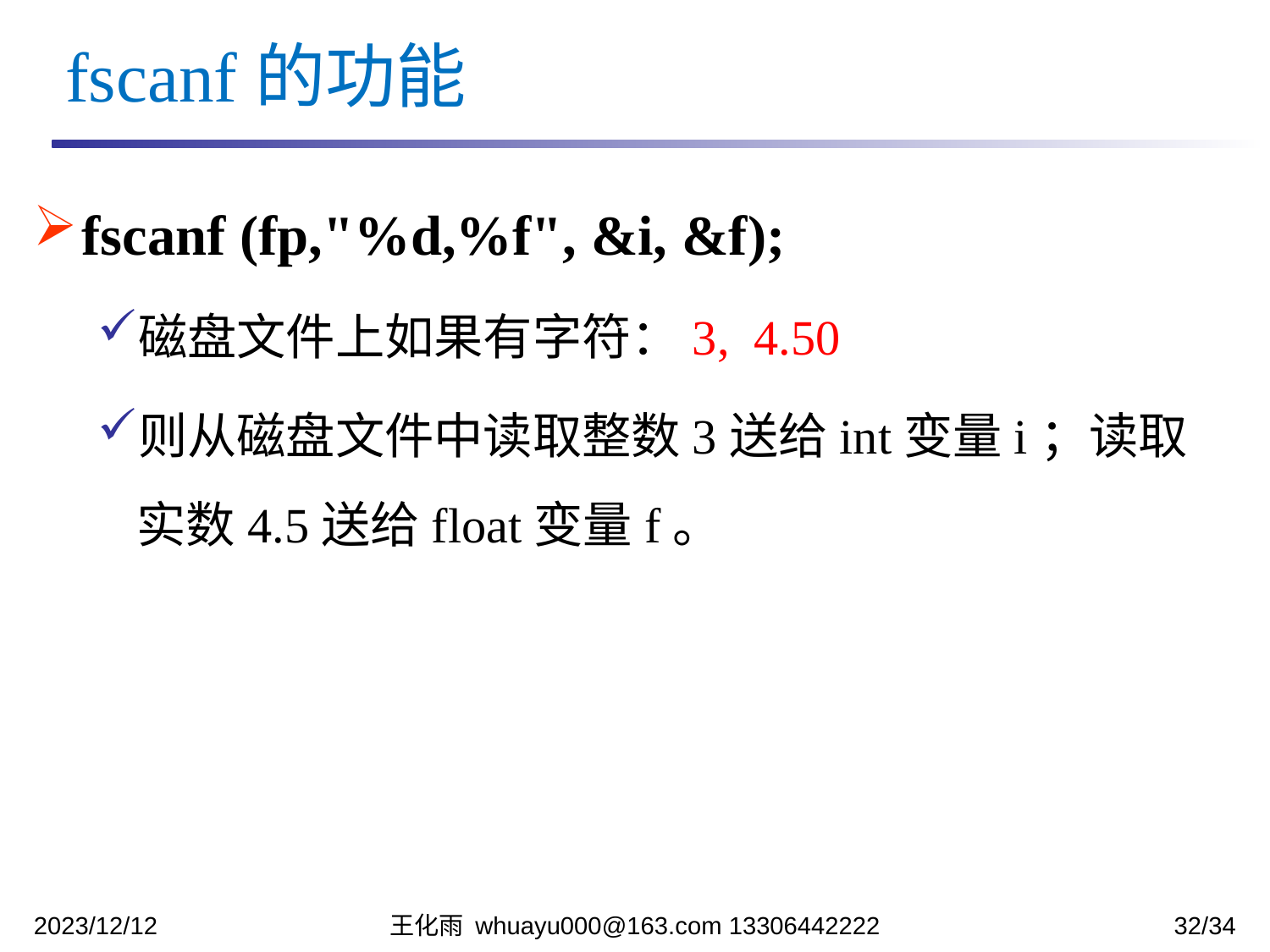

fscanf的功能
fscanf (fp,"%d,%f", &i, &f);
磁盘文件上如果有字符：3,  4.50
则从磁盘文件中读取整数3送给int变量i；读取实数4.5送给float变量f。

2023/12/12
王化雨 whuayu000@163.com 13306442222
32/34